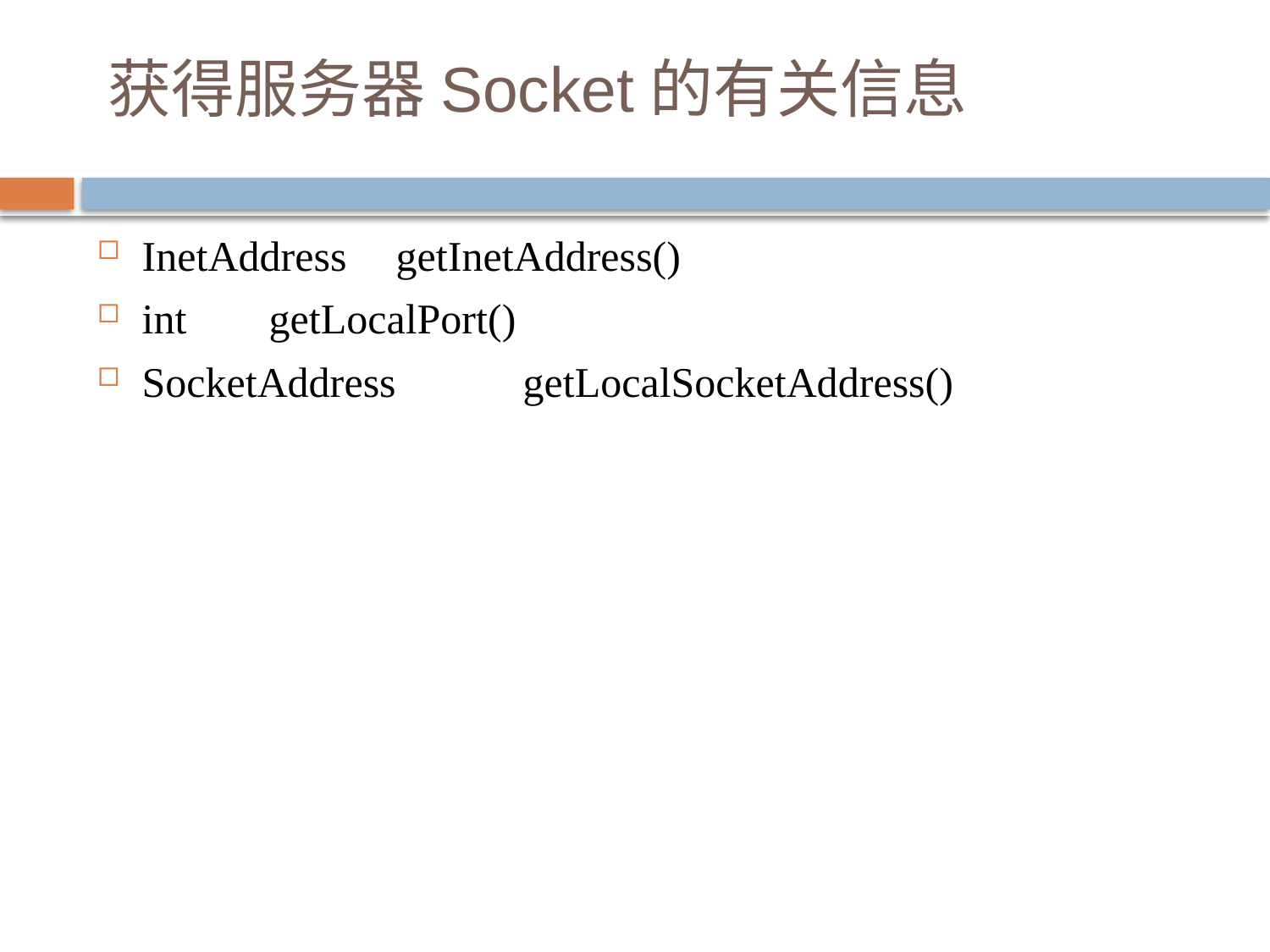

# 获得服务器Socket的有关信息
InetAddress	getInetAddress()
int	getLocalPort()
SocketAddress	getLocalSocketAddress()